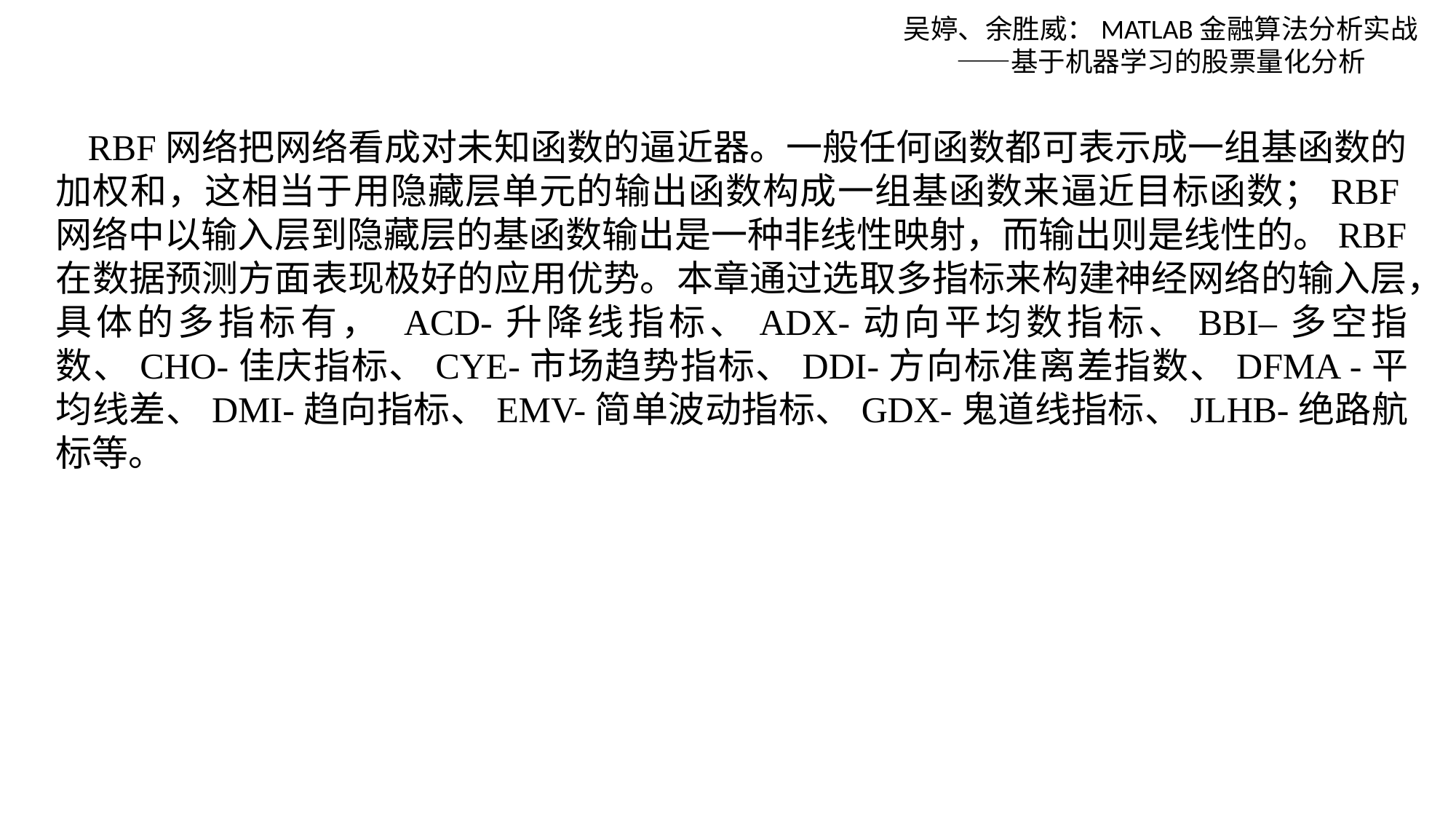

吴婷、余胜威：MATLAB金融算法分析实战——基于机器学习的股票量化分析
RBF网络把网络看成对未知函数的逼近器。一般任何函数都可表示成一组基函数的加权和，这相当于用隐藏层单元的输出函数构成一组基函数来逼近目标函数；RBF网络中以输入层到隐藏层的基函数输出是一种非线性映射，而输出则是线性的。RBF在数据预测方面表现极好的应用优势。本章通过选取多指标来构建神经网络的输入层，具体的多指标有， ACD-升降线指标、ADX-动向平均数指标、BBI–多空指数、CHO-佳庆指标、CYE-市场趋势指标、DDI-方向标准离差指数、DFMA -平均线差、DMI-趋向指标、EMV-简单波动指标、GDX-鬼道线指标、JLHB-绝路航标等。